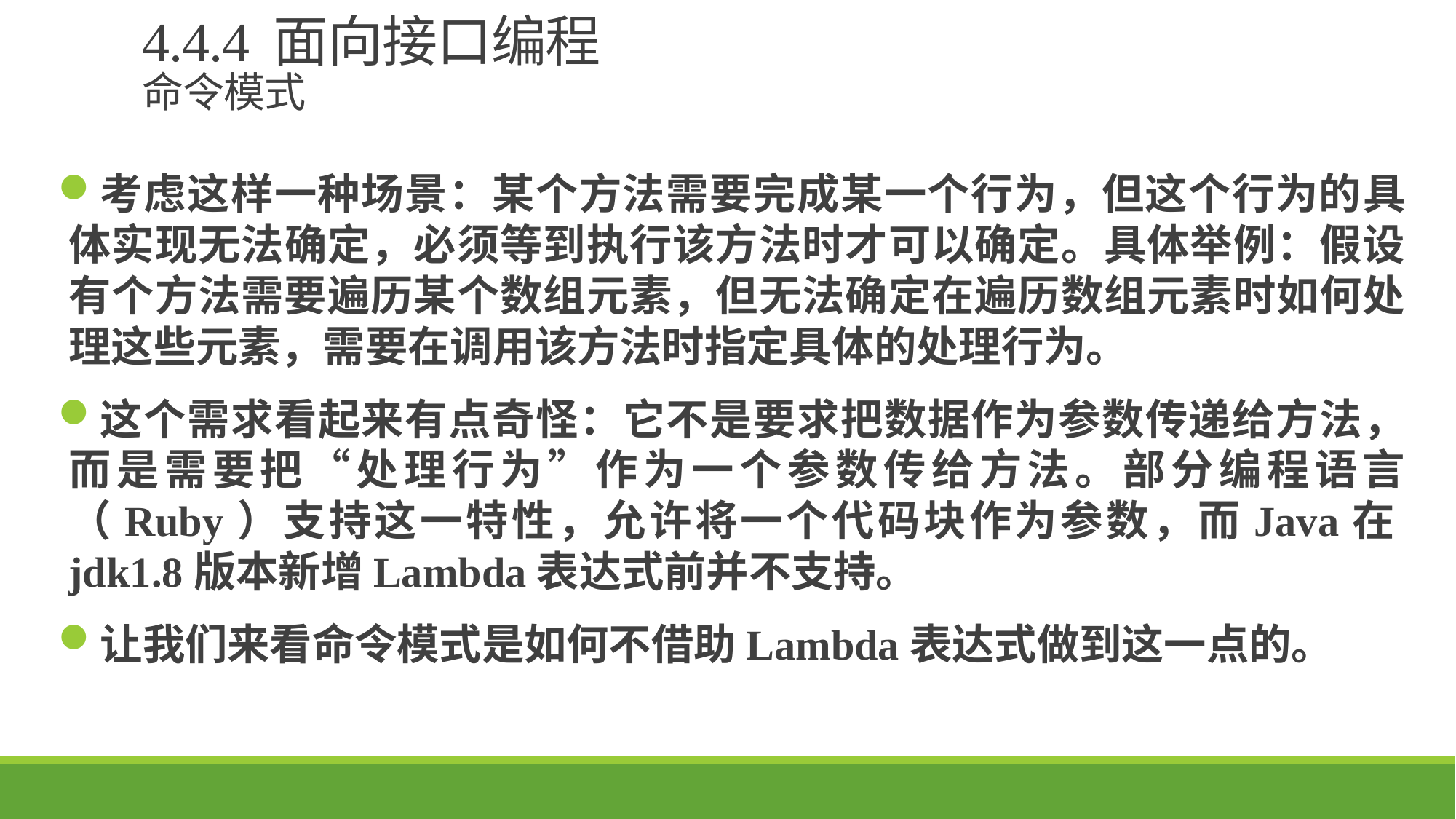

# 4.4.4 面向接口编程 命令模式
考虑这样一种场景：某个方法需要完成某一个行为，但这个行为的具体实现无法确定，必须等到执行该方法时才可以确定。具体举例：假设有个方法需要遍历某个数组元素，但无法确定在遍历数组元素时如何处理这些元素，需要在调用该方法时指定具体的处理行为。
这个需求看起来有点奇怪：它不是要求把数据作为参数传递给方法，而是需要把“处理行为”作为一个参数传给方法。部分编程语言（Ruby）支持这一特性，允许将一个代码块作为参数，而Java在jdk1.8版本新增Lambda表达式前并不支持。
让我们来看命令模式是如何不借助Lambda表达式做到这一点的。